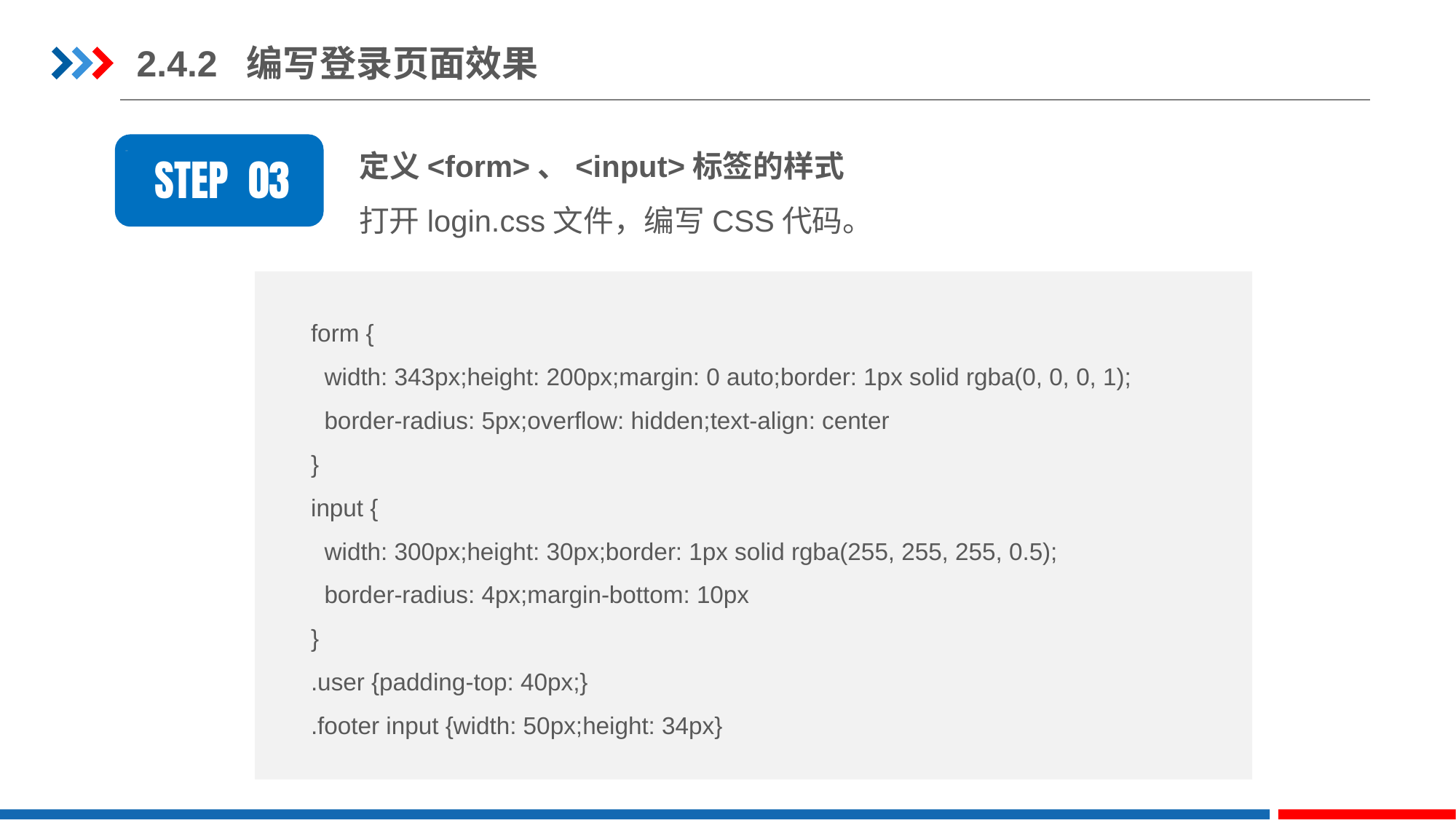

2.4.2  编写登录页面效果
定义<form>、<input>标签的样式
打开login.css文件，编写CSS代码。

STEP  03

form {
  width: 343px;height: 200px;margin: 0 auto;border: 1px solid rgba(0, 0, 0, 1);
  border-radius: 5px;overflow: hidden;text-align: center
}
input {
  width: 300px;height: 30px;border: 1px solid rgba(255, 255, 255, 0.5);
  border-radius: 4px;margin-bottom: 10px
}
.user {padding-top: 40px;}
.footer input {width: 50px;height: 34px}